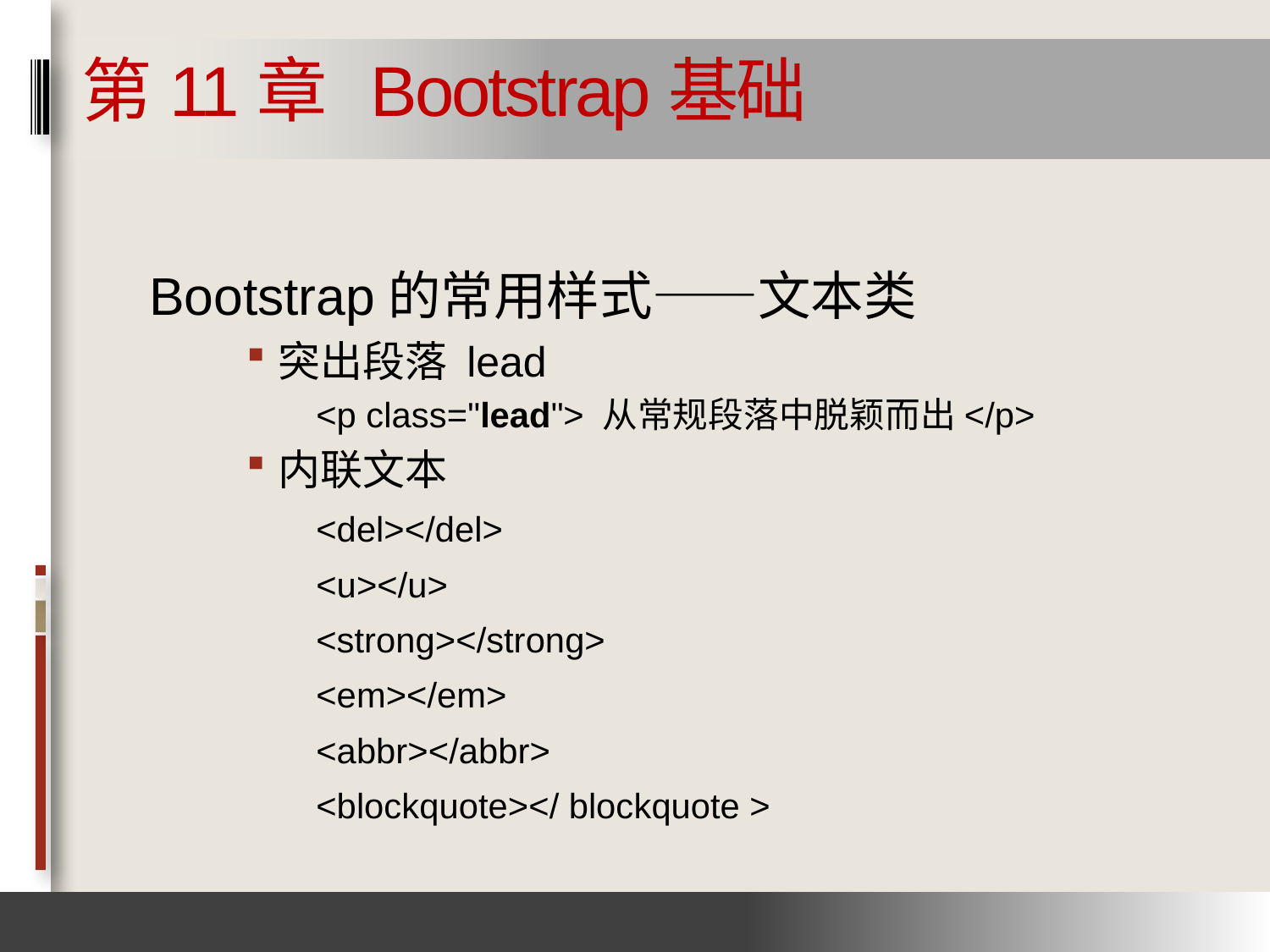

# 第11章  Bootstrap基础
Bootstrap的常用样式——文本类
突出段落 lead
<p class="lead"> 从常规段落中脱颖而出</p>
内联文本
<del></del>
<u></u>
<strong></strong>
<em></em>
<abbr></abbr>
<blockquote></ blockquote >